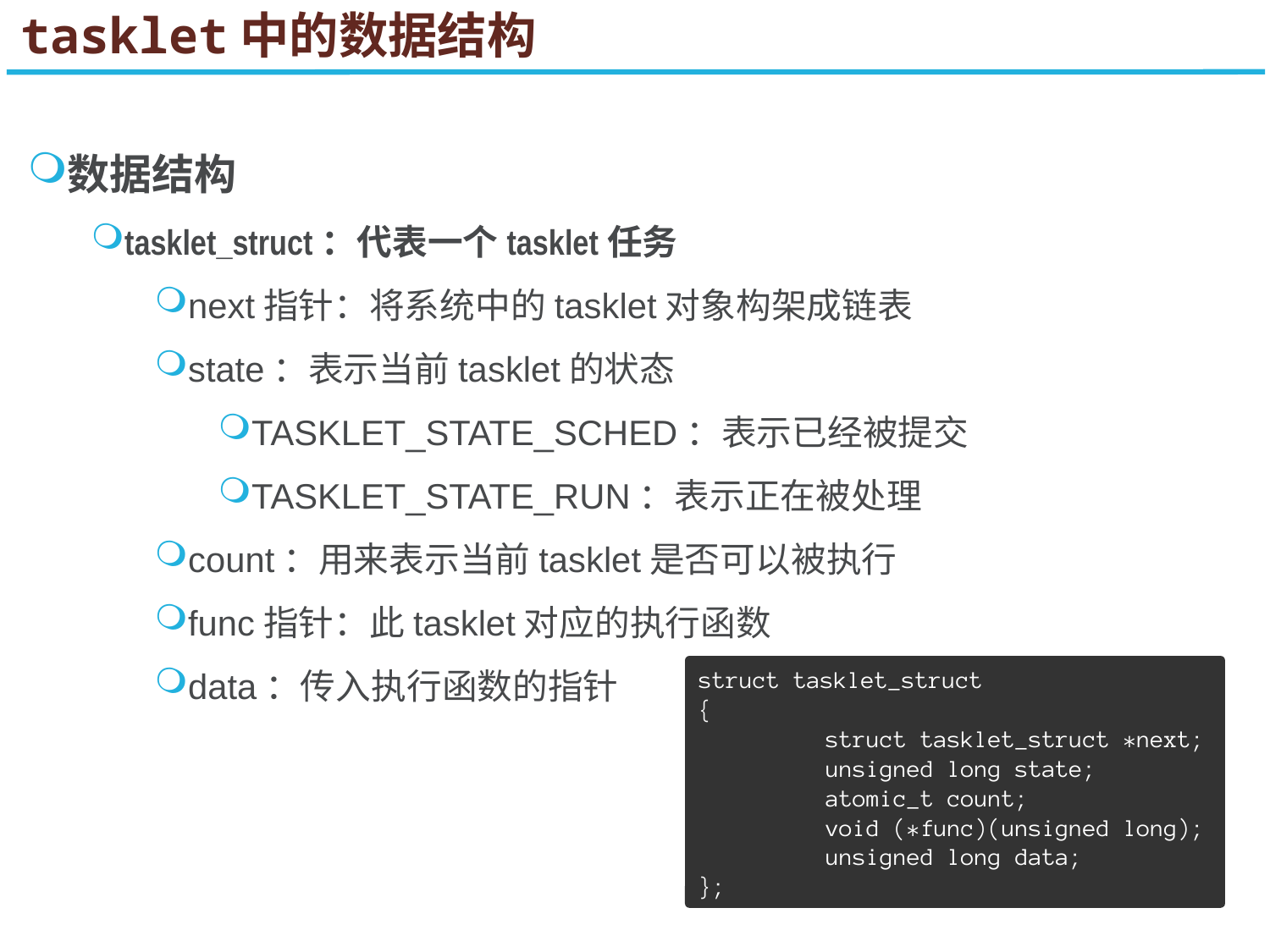

tasklet中的数据结构
数据结构
tasklet_struct：代表一个tasklet任务
next指针：将系统中的tasklet对象构架成链表
state：表示当前tasklet的状态
TASKLET_STATE_SCHED：表示已经被提交
TASKLET_STATE_RUN：表示正在被处理
count：用来表示当前tasklet是否可以被执行
func指针：此tasklet对应的执行函数
data：传入执行函数的指针
struct tasklet_struct
{
	struct tasklet_struct *next;
	unsigned long state;
	atomic_t count;
	void (*func)(unsigned long);
	unsigned long data;
};